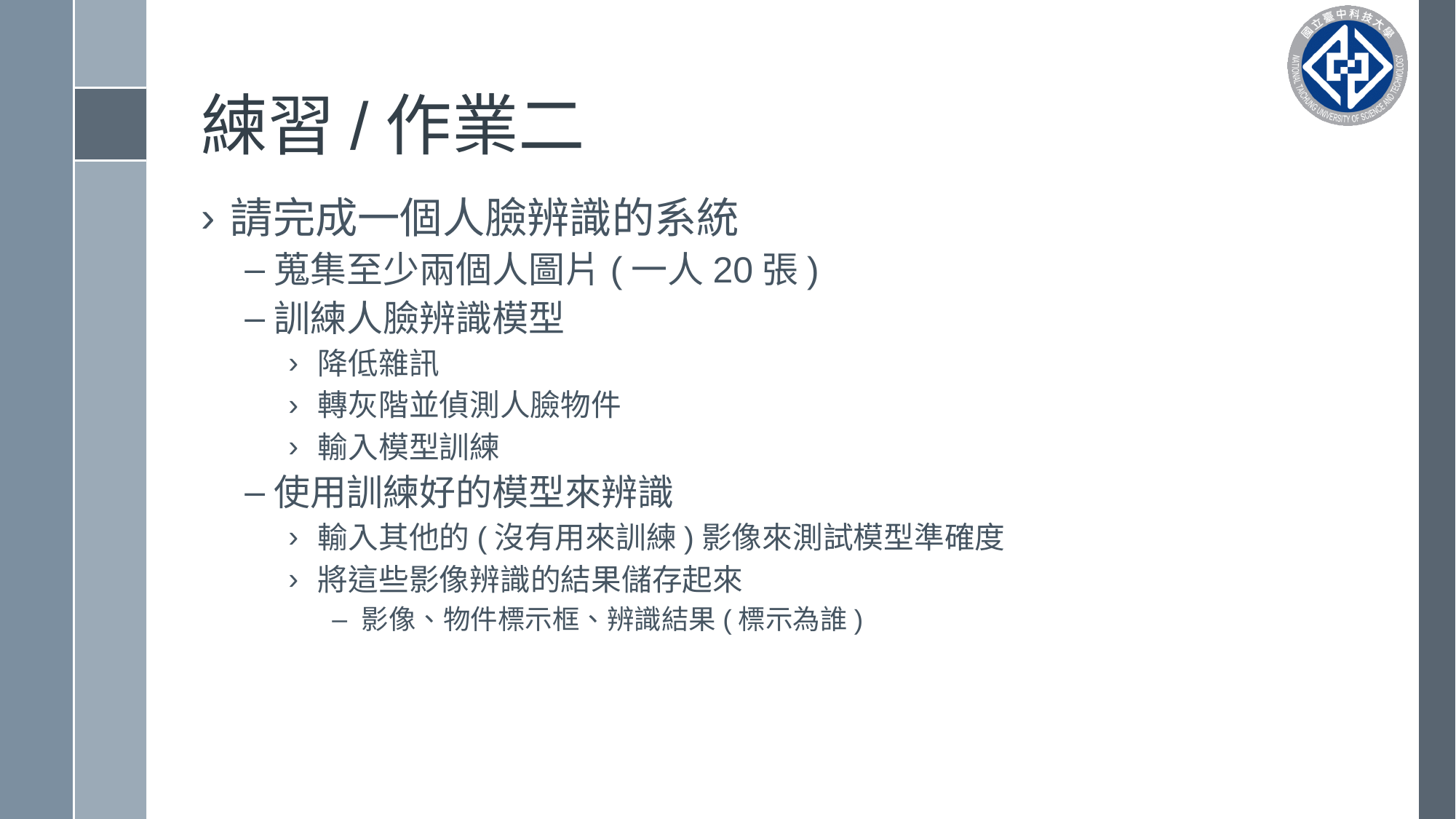

# 練習/作業二
請完成一個人臉辨識的系統
蒐集至少兩個人圖片(一人20張)
訓練人臉辨識模型
降低雜訊
轉灰階並偵測人臉物件
輸入模型訓練
使用訓練好的模型來辨識
輸入其他的(沒有用來訓練)影像來測試模型準確度
將這些影像辨識的結果儲存起來
影像、物件標示框、辨識結果(標示為誰)